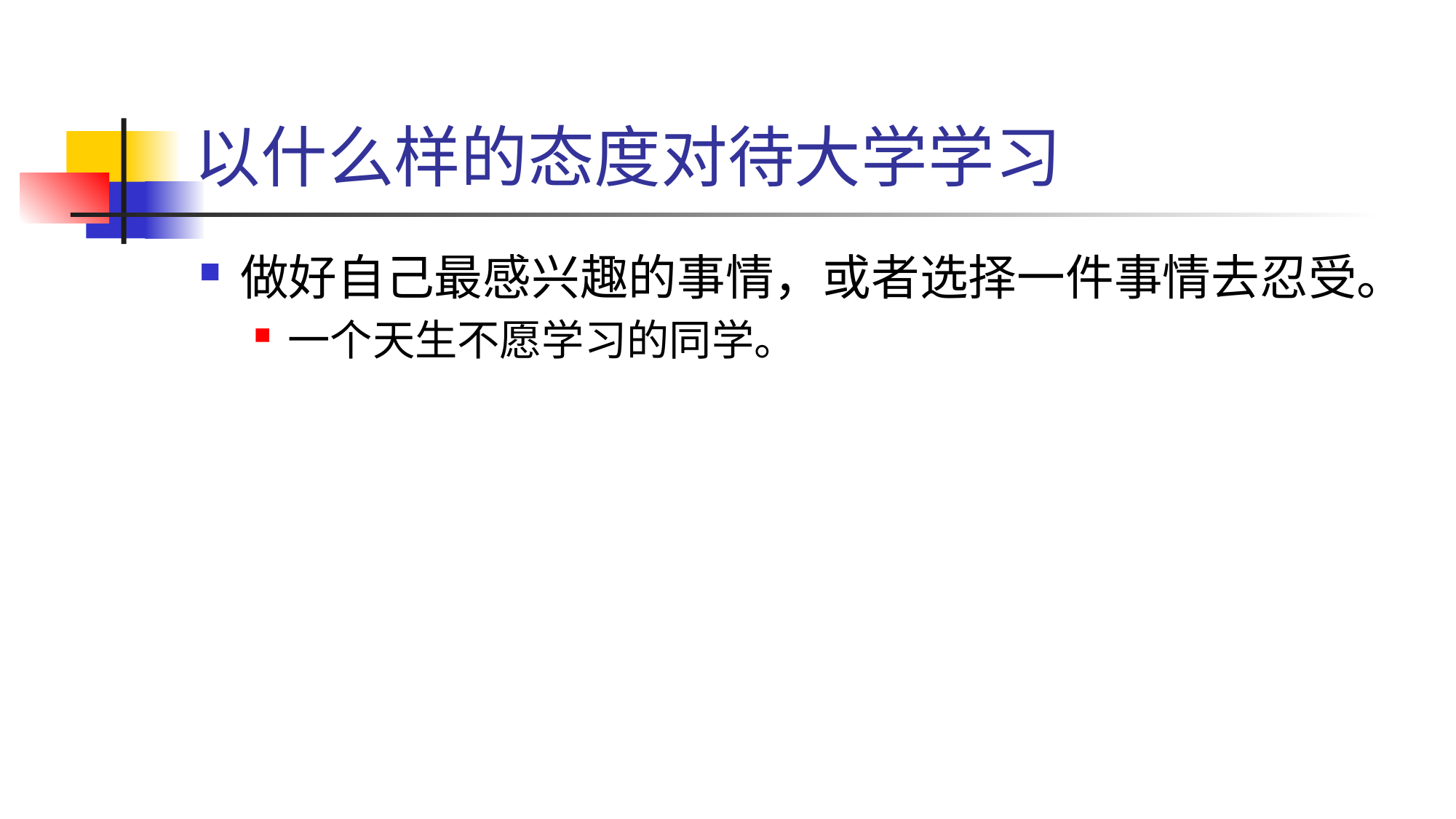

# 以什么样的态度对待大学学习
做好自己最感兴趣的事情，或者选择一件事情去忍受。
一个天生不愿学习的同学。